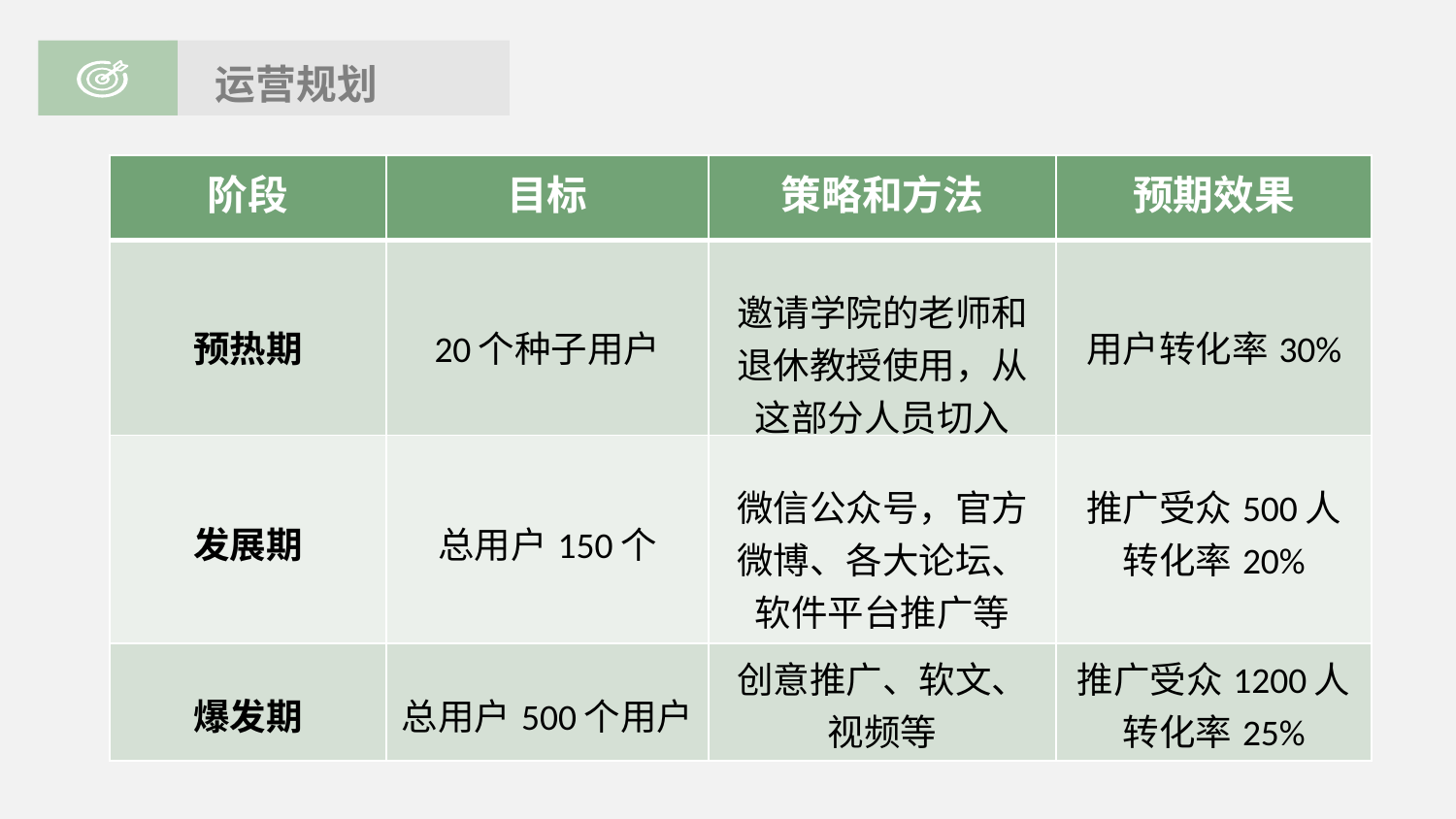

运营规划
| 阶段 | 目标 | 策略和方法 | 预期效果 |
| --- | --- | --- | --- |
| 预热期 | 20个种子用户 | 邀请学院的老师和退休教授使用，从这部分人员切入 | 用户转化率30% |
| 发展期 | 总用户150个 | 微信公众号，官方微博、各大论坛、软件平台推广等 | 推广受众500人 转化率20% |
| 爆发期 | 总用户500个用户 | 创意推广、软文、视频等 | 推广受众1200人 转化率25% |